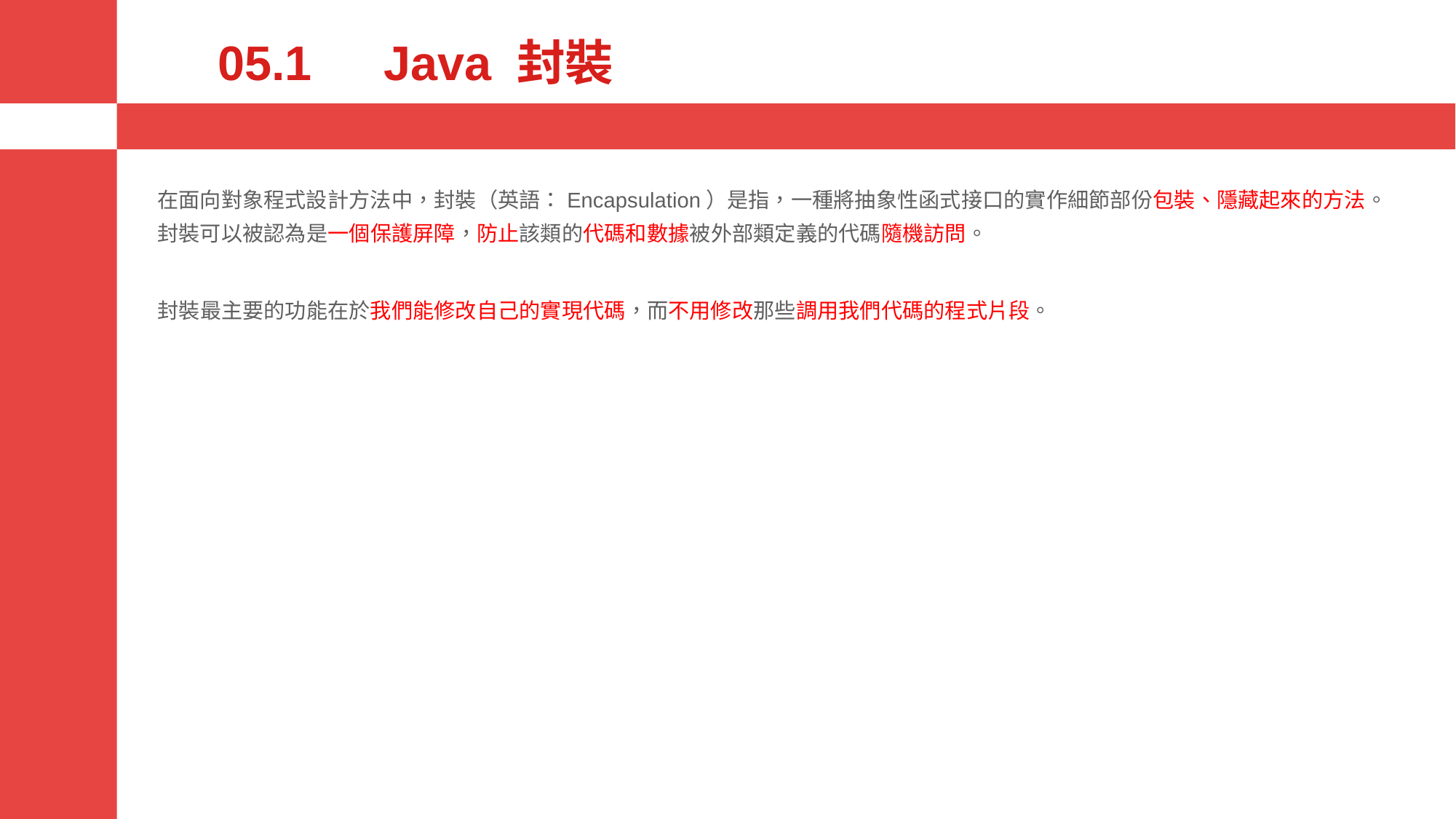

# 05.1　Java 封裝
在面向對象程式設計方法中，封裝（英語：Encapsulation）是指，一種將抽象性函式接口的實作細節部份包裝、隱藏起來的方法。
封裝可以被認為是一個保護屏障，防止該類的代碼和數據被外部類定義的代碼隨機訪問。
封裝最主要的功能在於我們能修改自己的實現代碼，而不用修改那些調用我們代碼的程式片段。